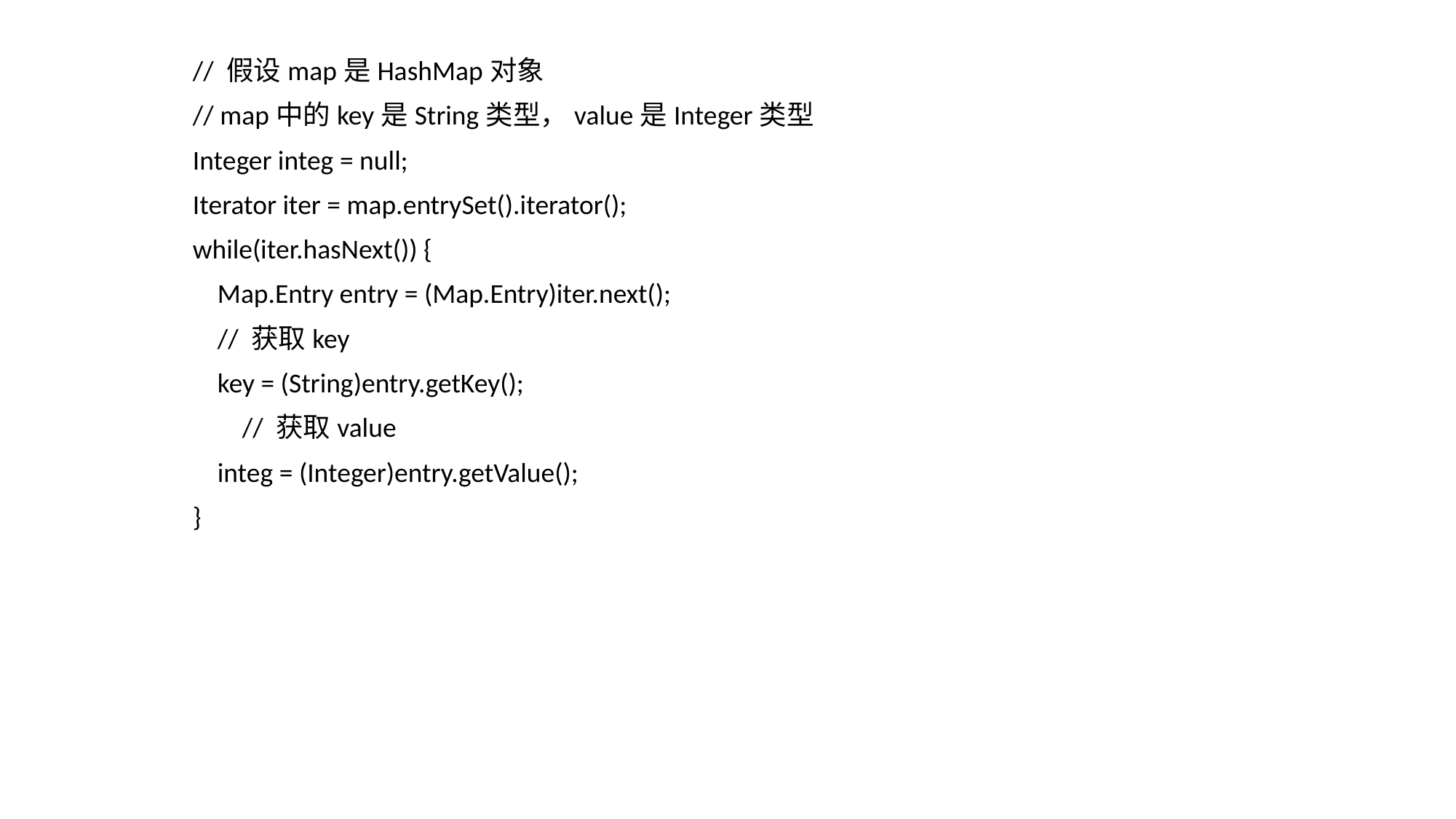

// 假设map是HashMap对象
// map中的key是String类型，value是Integer类型
Integer integ = null;
Iterator iter = map.entrySet().iterator();
while(iter.hasNext()) {
    Map.Entry entry = (Map.Entry)iter.next();
    // 获取key
    key = (String)entry.getKey();
        // 获取value
    integ = (Integer)entry.getValue();
}